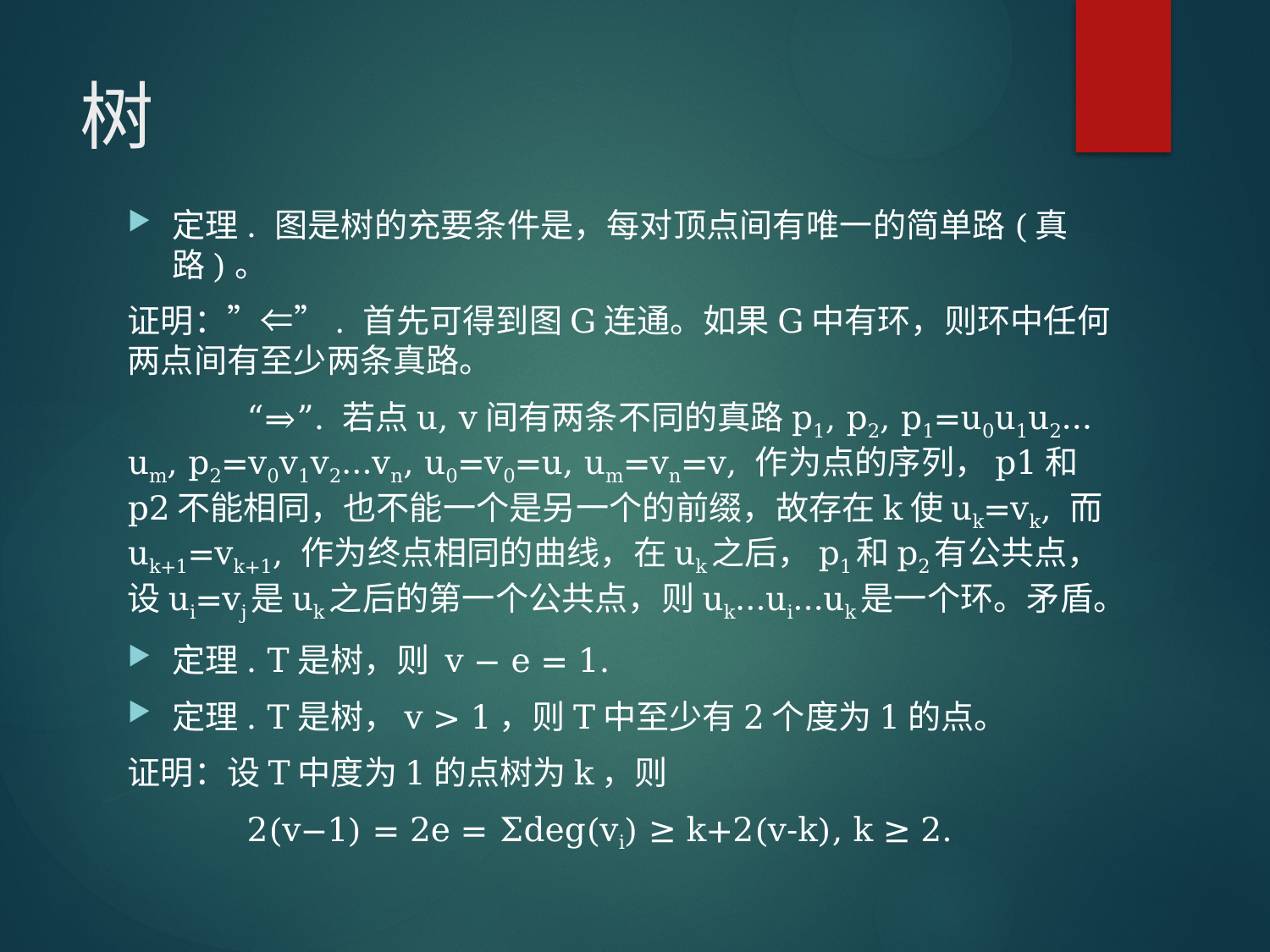

# 树
定理. 图是树的充要条件是，每对顶点间有唯一的简单路(真路)。
证明：”⇐”. 首先可得到图G连通。如果G中有环，则环中任何两点间有至少两条真路。
	“⇒”. 若点u, v间有两条不同的真路p1, p2, p1=u0u1u2…um, p2=v0v1v2…vn, u0=v0=u, um=vn=v, 作为点的序列，p1和p2不能相同，也不能一个是另一个的前缀，故存在k使uk=vk, 而uk+1=vk+1, 作为终点相同的曲线，在uk之后，p1和p2有公共点，设ui=vj是uk之后的第一个公共点，则uk…ui…uk是一个环。矛盾。
定理. T是树，则 v − e = 1.
定理. T是树，v > 1，则T中至少有2个度为1的点。
证明：设T中度为1的点树为k，则
	2(v−1) = 2e = Σdeg(vi) ≥ k+2(v-k), k ≥ 2.